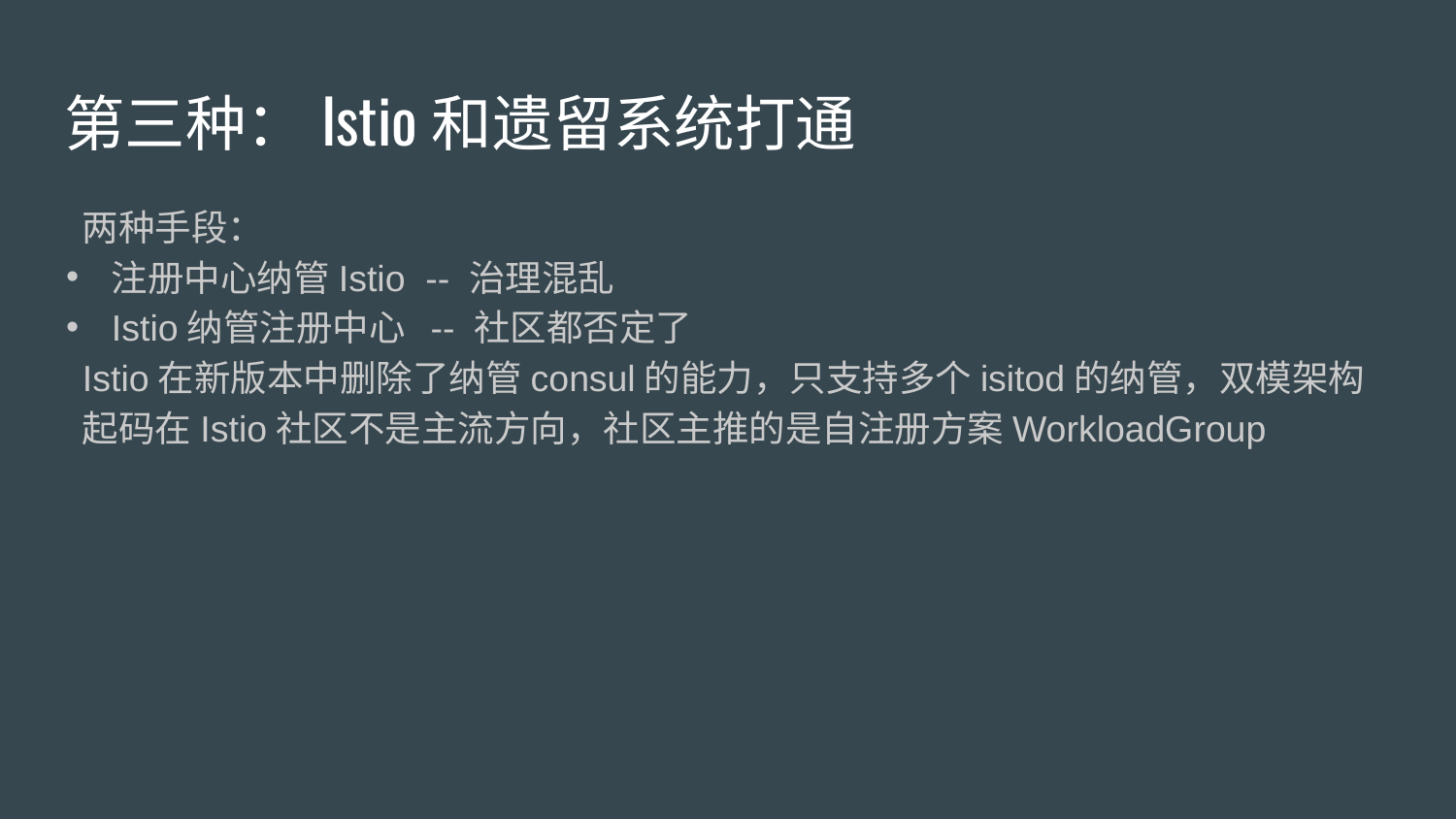

# 第三种：Istio和遗留系统打通
两种手段：
注册中心纳管Istio  -- 治理混乱
Istio纳管注册中心  -- 社区都否定了
Istio在新版本中删除了纳管consul的能力，只支持多个isitod的纳管，双模架构起码在Istio社区不是主流方向，社区主推的是自注册方案WorkloadGroup